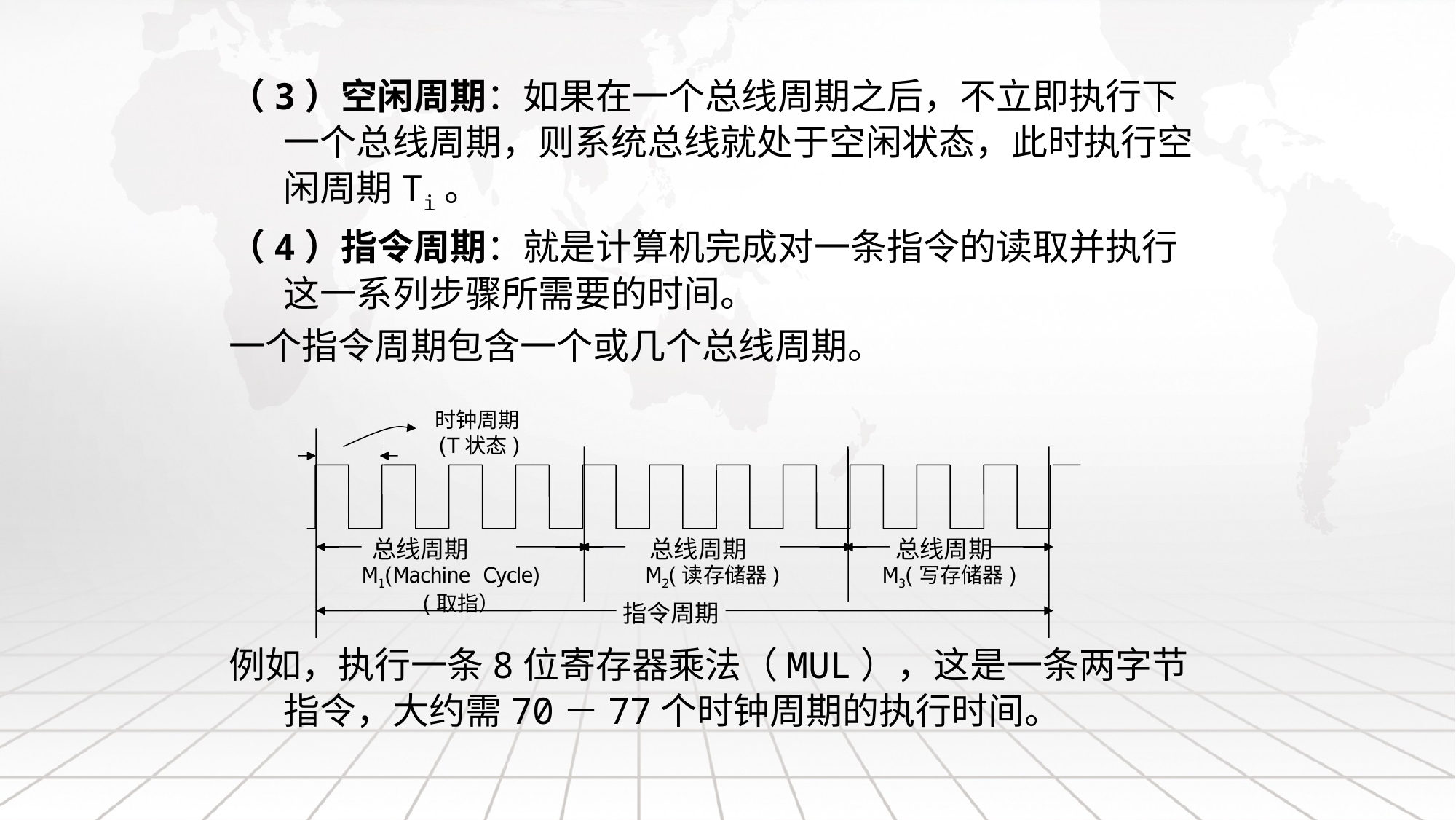

（3）空闲周期：如果在一个总线周期之后，不立即执行下一个总线周期，则系统总线就处于空闲状态，此时执行空闲周期Ti。
（4）指令周期：就是计算机完成对一条指令的读取并执行这一系列步骤所需要的时间。
一个指令周期包含一个或几个总线周期。

例如，执行一条8位寄存器乘法（MUL），这是一条两字节指令，大约需70－77个时钟周期的执行时间。
时钟周期(T状态)

总线周期

总线周期

总线周期

M1(Machine  Cycle)    (取指）
M2(读存储器)
M3(写存储器)
指令周期